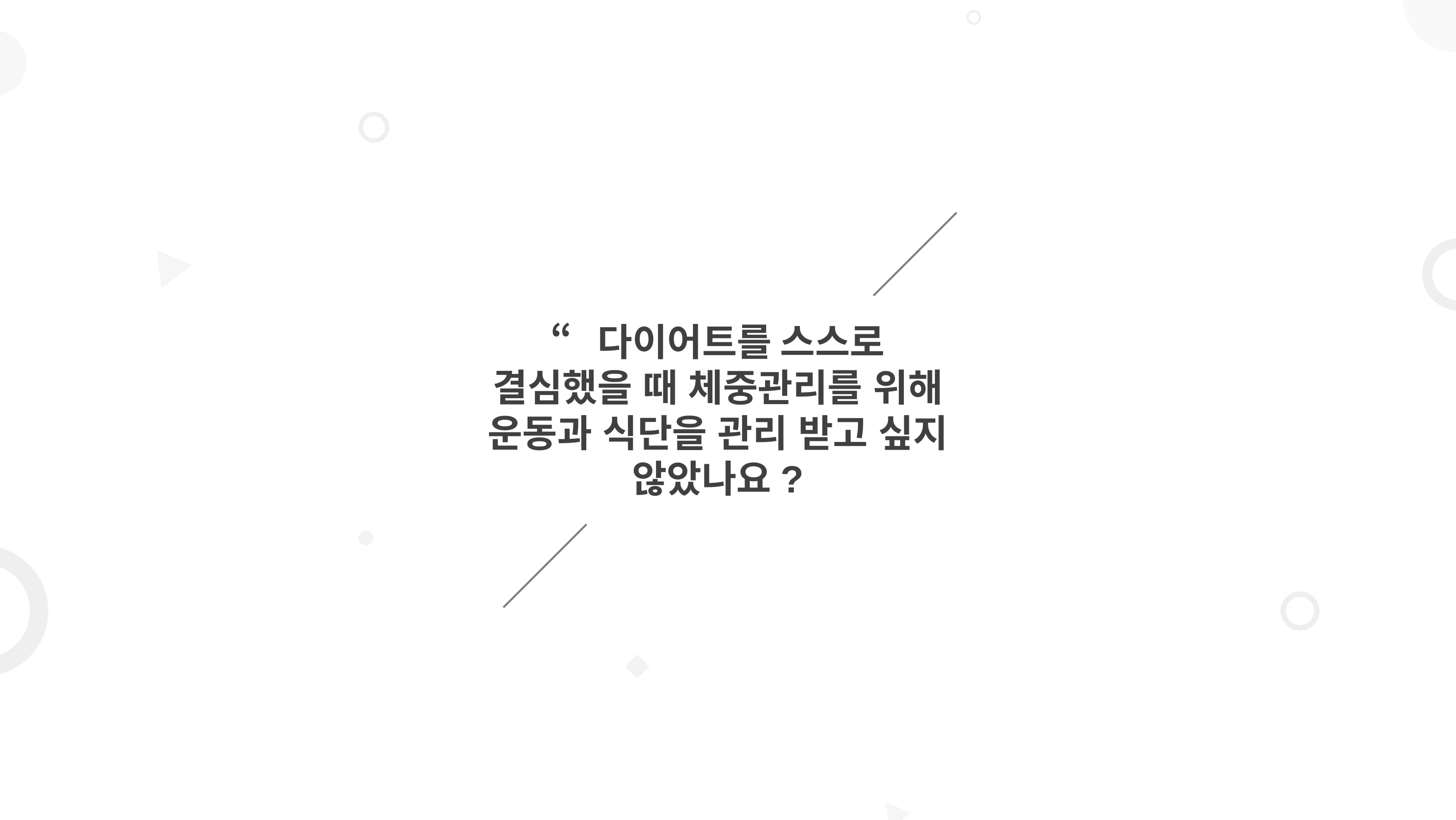

“다이어트를 스스로 결심했을 때 체중관리를 위해 운동과 식단을 관리 받고 싶지 않았나요?
ㅊ